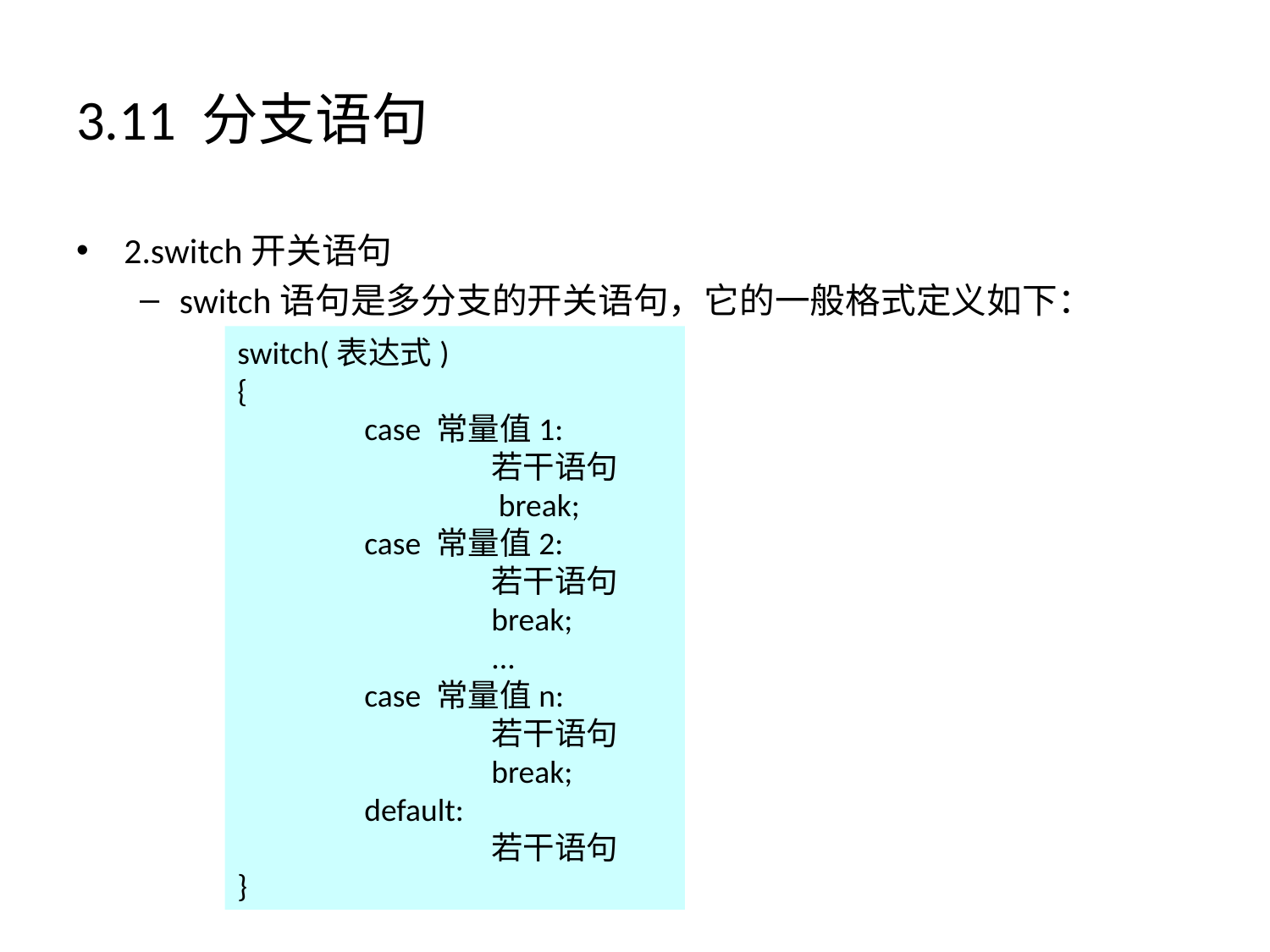

# 3.11 分支语句
2.switch开关语句
switch语句是多分支的开关语句，它的一般格式定义如下：

switch(表达式)
{
	case 常量值1:
		若干语句
		 break;
	case 常量值2:
		若干语句
		break;
        		...
	case 常量值n:
		若干语句
		break;
	default:
		若干语句
}